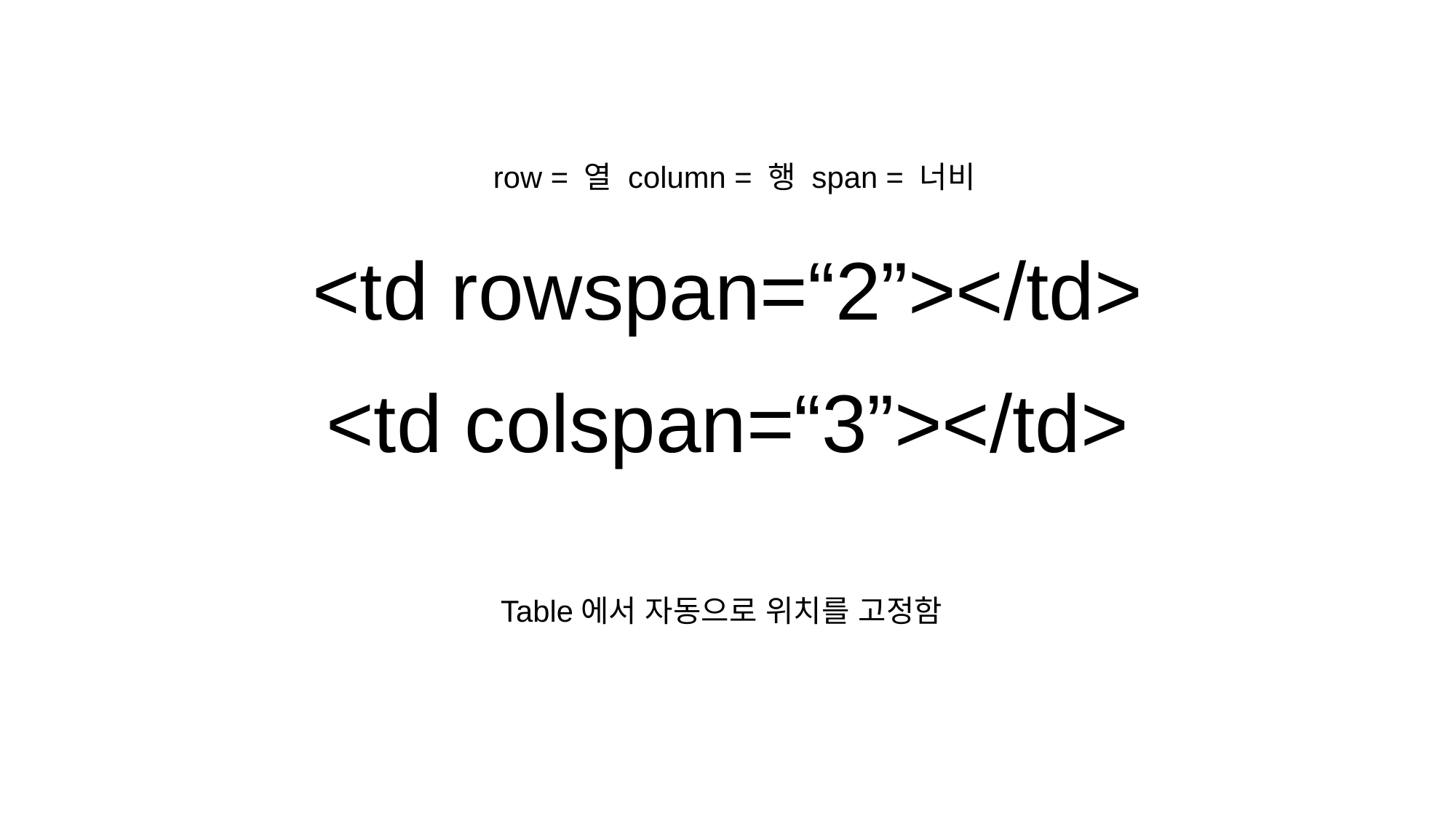

row = 열 column = 행 span = 너비
<td rowspan=“2”></td>
<td colspan=“3”></td>
Table에서 자동으로 위치를 고정함